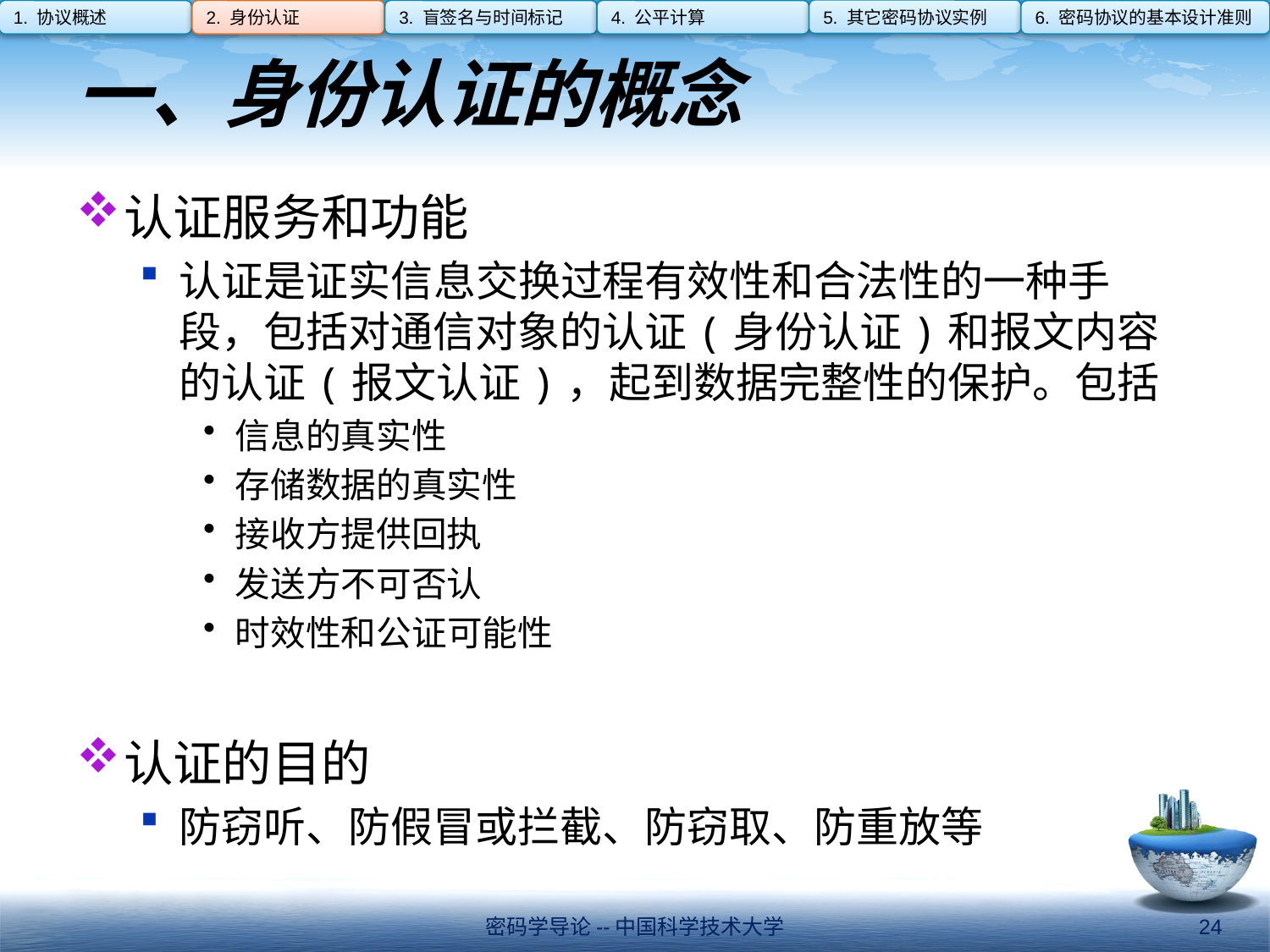

5. 其它密码协议实例
1. 协议概述
2. 身份认证
3. 盲签名与时间标记
4. 公平计算
6. 密码协议的基本设计准则
# 一、身份认证的概念
认证服务和功能
认证是证实信息交换过程有效性和合法性的一种手段，包括对通信对象的认证(身份认证)和报文内容的认证(报文认证)，起到数据完整性的保护。包括
信息的真实性
存储数据的真实性
接收方提供回执
发送方不可否认
时效性和公证可能性

认证的目的
防窃听、防假冒或拦截、防窃取、防重放等
密码学导论--中国科学技术大学
24